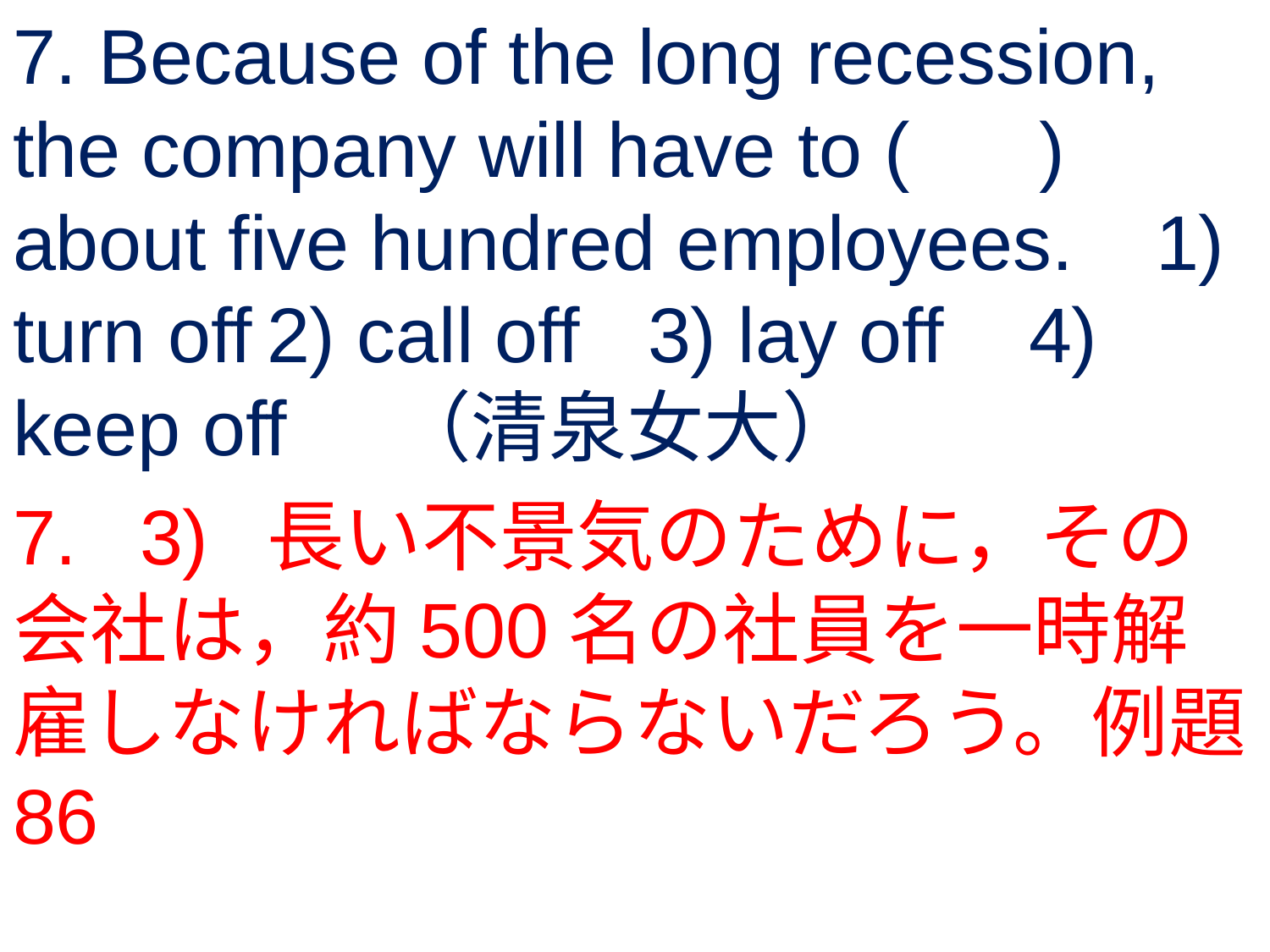

# 7. Because of the long recession, the company will have to (      ) about five hundred employees.	1) turn off	2) call off	3) lay off	4) keep off	（清泉女大）
7.	3) 	長い不景気のために，その会社は，約500名の社員を一時解雇しなければならないだろう。例題86